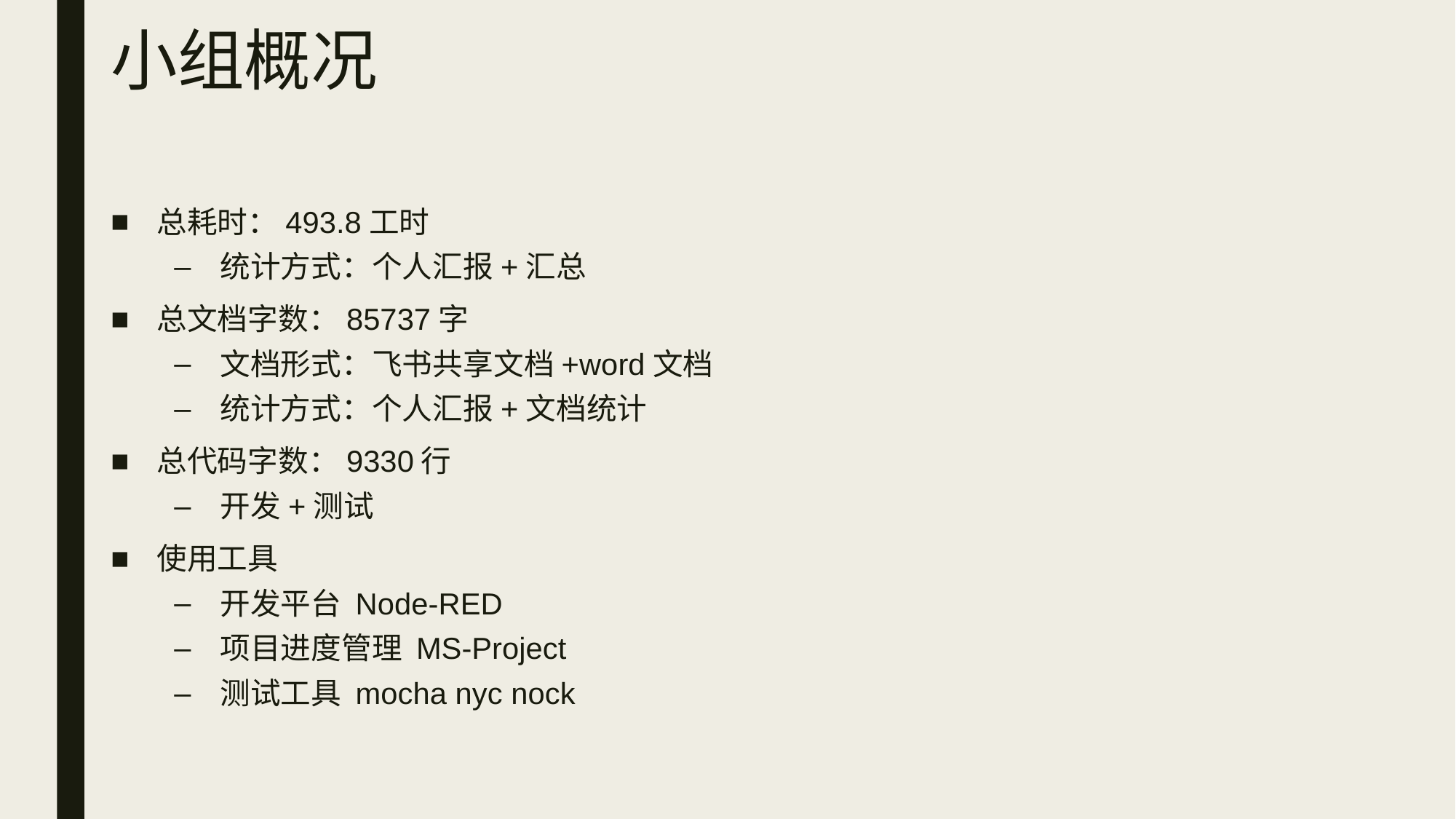

# 小组概况
总耗时：493.8工时
统计方式：个人汇报+汇总
总文档字数：85737字
文档形式：飞书共享文档+word文档
统计方式：个人汇报+文档统计
总代码字数：9330行
开发+测试
使用工具
开发平台 Node-RED
项目进度管理 MS-Project
测试工具 mocha nyc nock